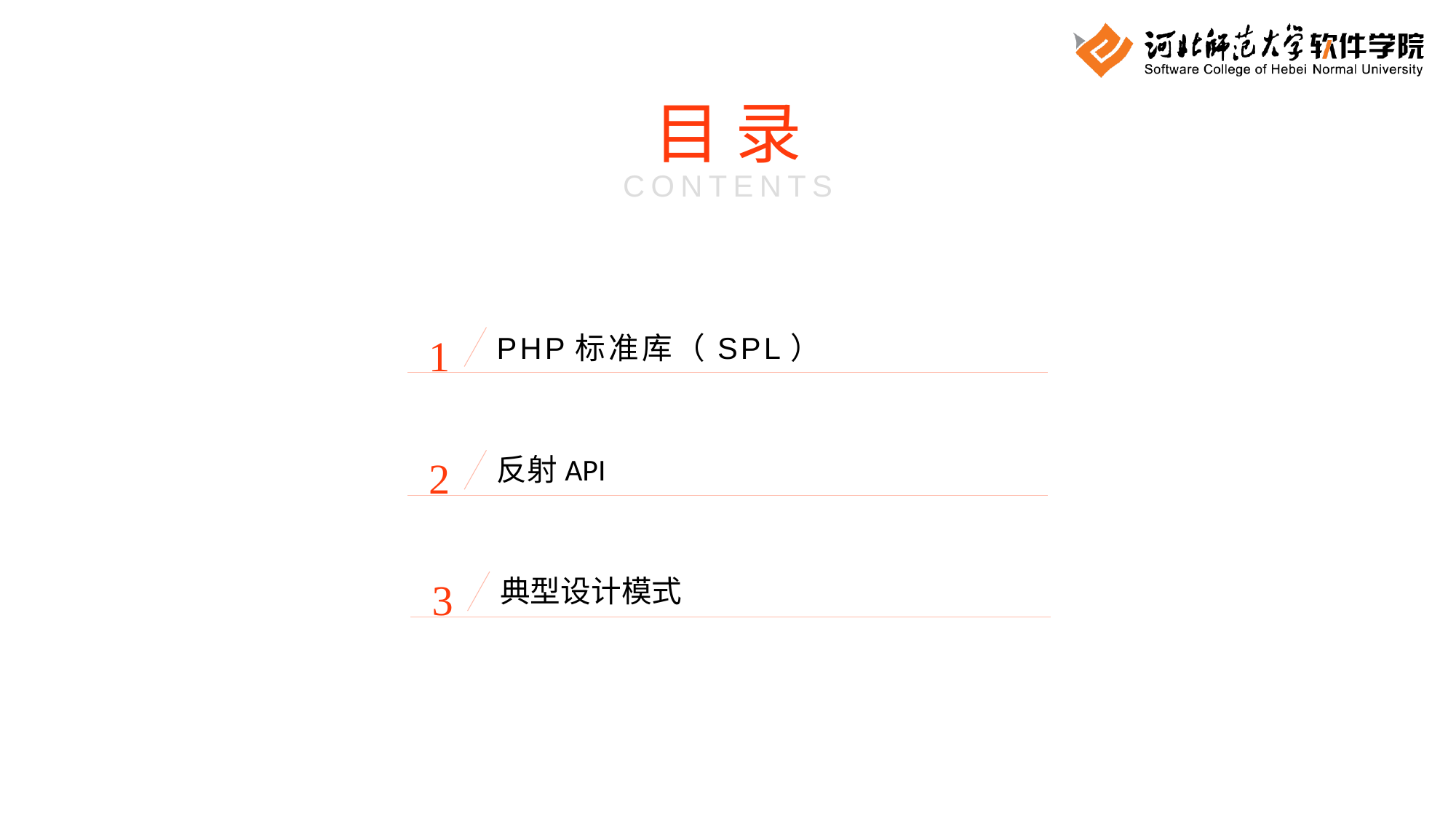

目 录
CONTENTS
1
PHP标准库（SPL）
2
反射API
3
典型设计模式